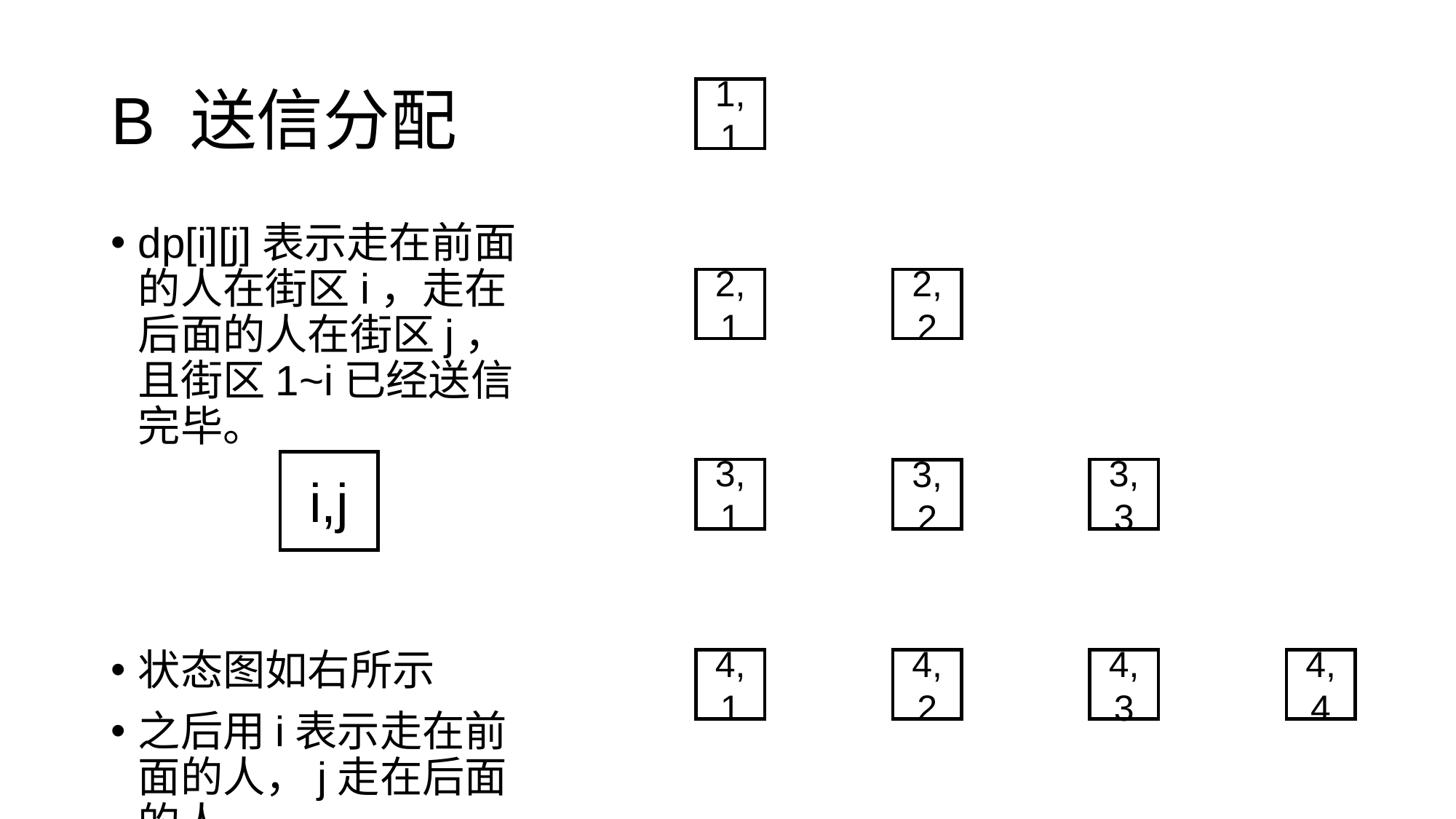

# B 送信分配
1,1

dp[i][j]表示走在前面的人在街区i，走在后面的人在街区j，且街区1~i已经送信完毕。

状态图如右所示
之后用i表示走在前面的人，j走在后面的人

2,2
2,1
i,j
3,3
3,1
3,2
4,4
4,3
4,1
4,2